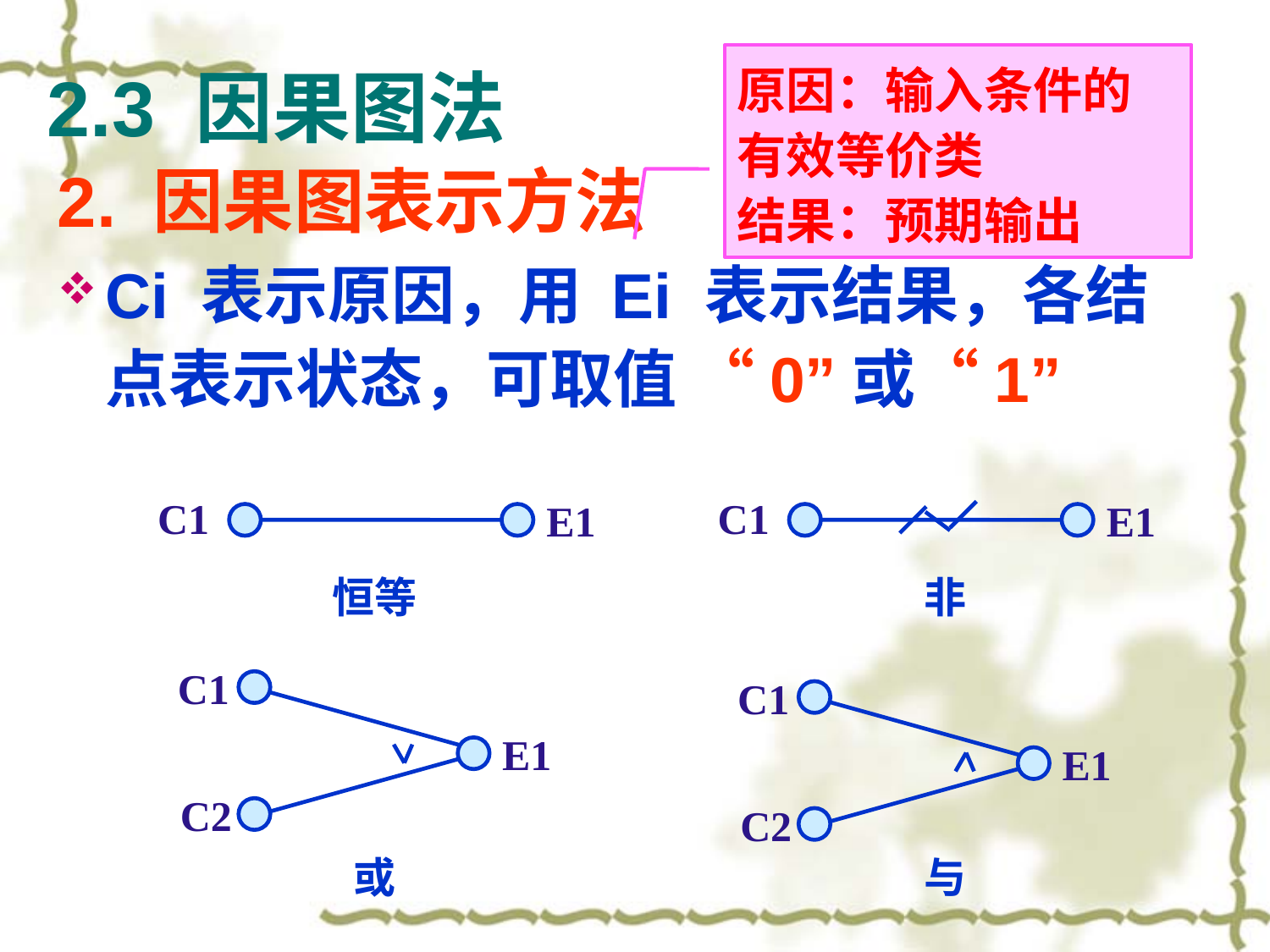

# 2.3 因果图法
原因：输入条件的有效等价类
结果：预期输出
2. 因果图表示方法
Ci 表示原因，用 Ei 表示结果，各结点表示状态，可取值 “0”或“1”
C1
E1

C1
E1

恒等
非
C1

E1

C2

C1

E1

C2

或
与